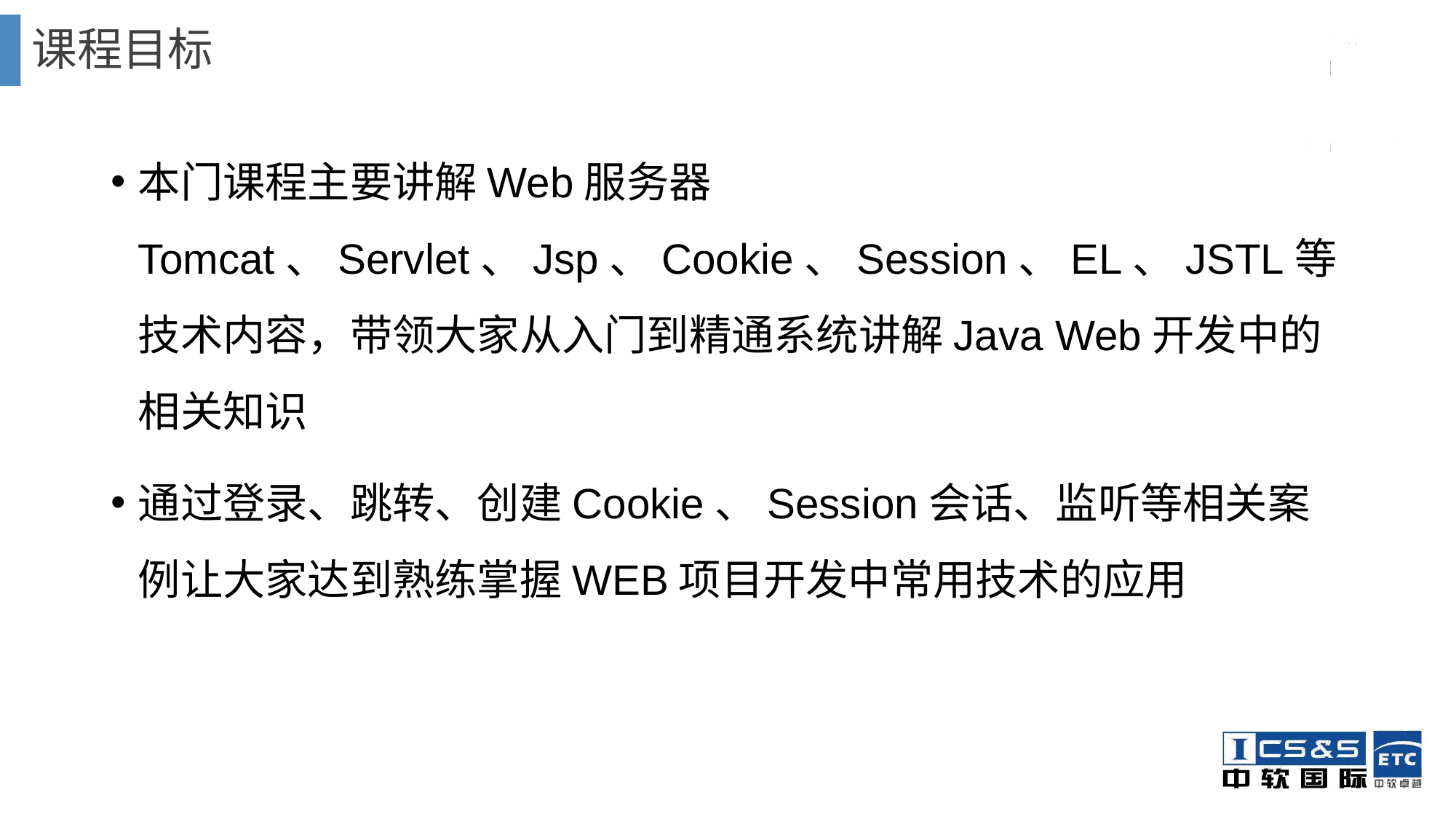

# 课程目标
本门课程主要讲解Web服务器Tomcat、Servlet、Jsp、Cookie、Session、EL、JSTL等技术内容，带领大家从入门到精通系统讲解Java Web开发中的相关知识
通过登录、跳转、创建Cookie、Session会话、监听等相关案例让大家达到熟练掌握WEB项目开发中常用技术的应用